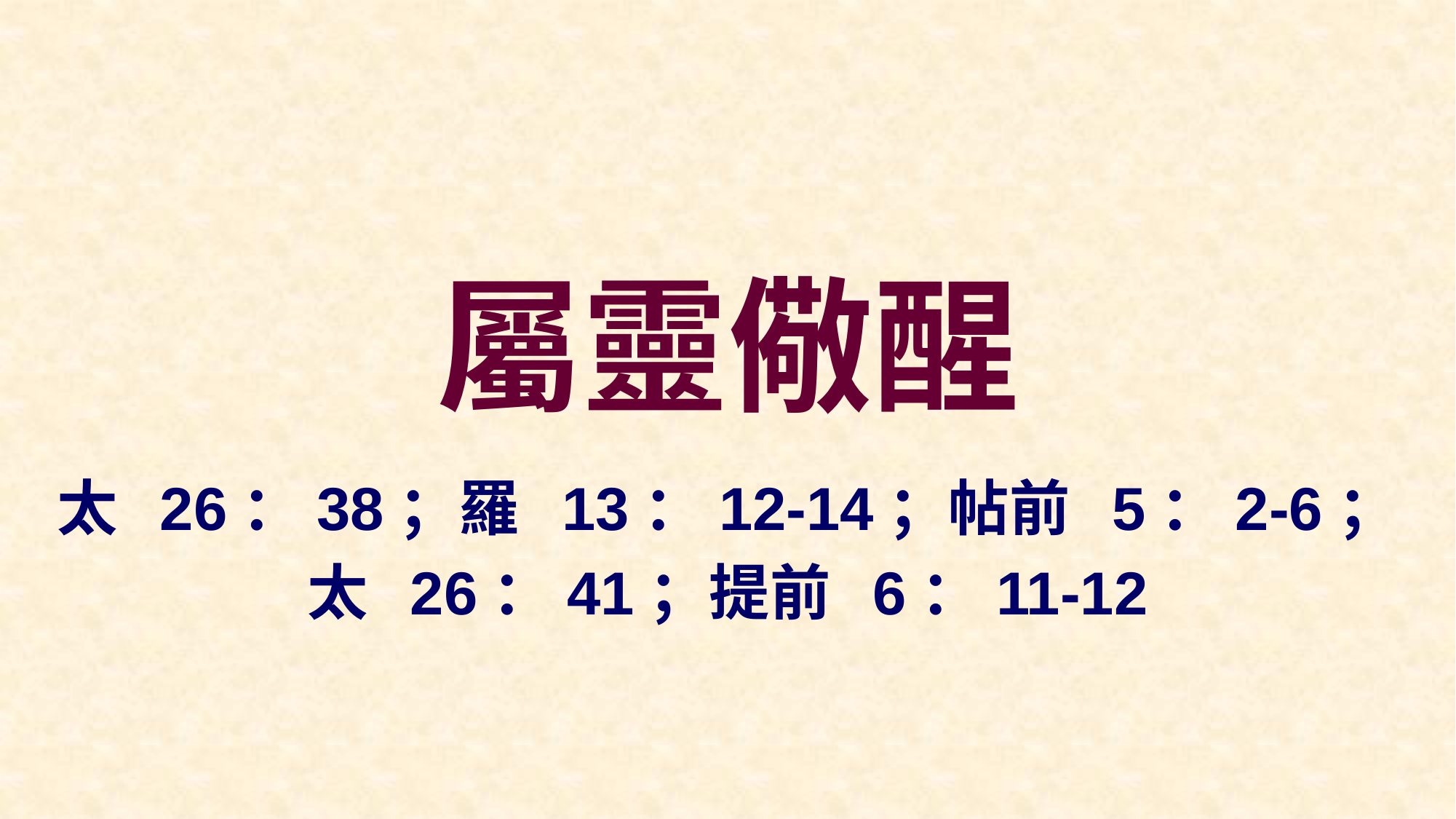

# 屬靈儆醒
太  26：38；羅  13：12-14；帖前  5：2-6；
太  26：41；提前  6：11-12